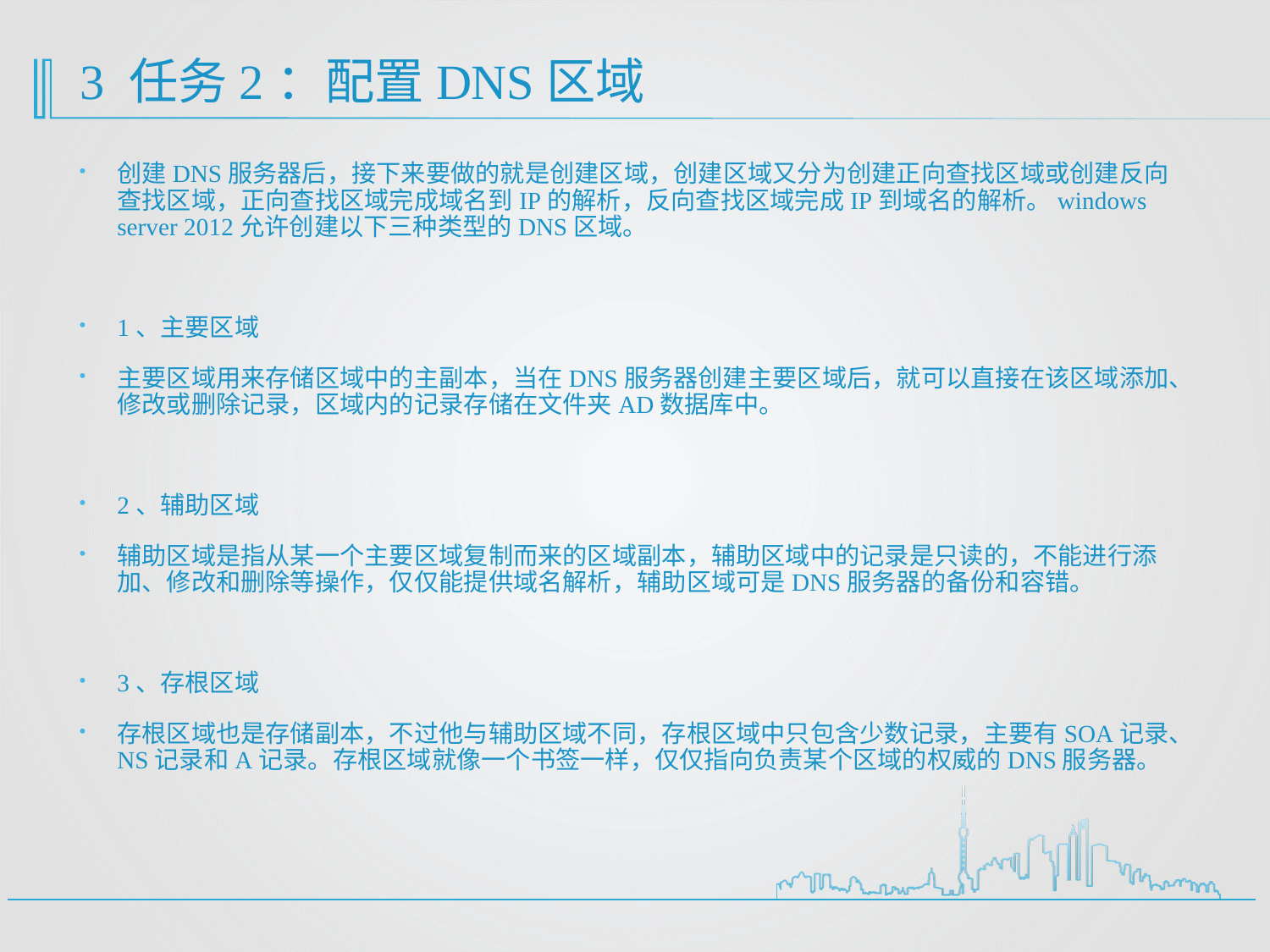

# 3 任务2：配置DNS区域
创建DNS服务器后，接下来要做的就是创建区域，创建区域又分为创建正向查找区域或创建反向查找区域，正向查找区域完成域名到IP的解析，反向查找区域完成IP到域名的解析。windows server 2012允许创建以下三种类型的DNS区域。

1、主要区域
主要区域用来存储区域中的主副本，当在DNS服务器创建主要区域后，就可以直接在该区域添加、修改或删除记录，区域内的记录存储在文件夹AD数据库中。

2、辅助区域
辅助区域是指从某一个主要区域复制而来的区域副本，辅助区域中的记录是只读的，不能进行添加、修改和删除等操作，仅仅能提供域名解析，辅助区域可是DNS服务器的备份和容错。

3、存根区域
存根区域也是存储副本，不过他与辅助区域不同，存根区域中只包含少数记录，主要有SOA记录、NS记录和A记录。存根区域就像一个书签一样，仅仅指向负责某个区域的权威的DNS服务器。